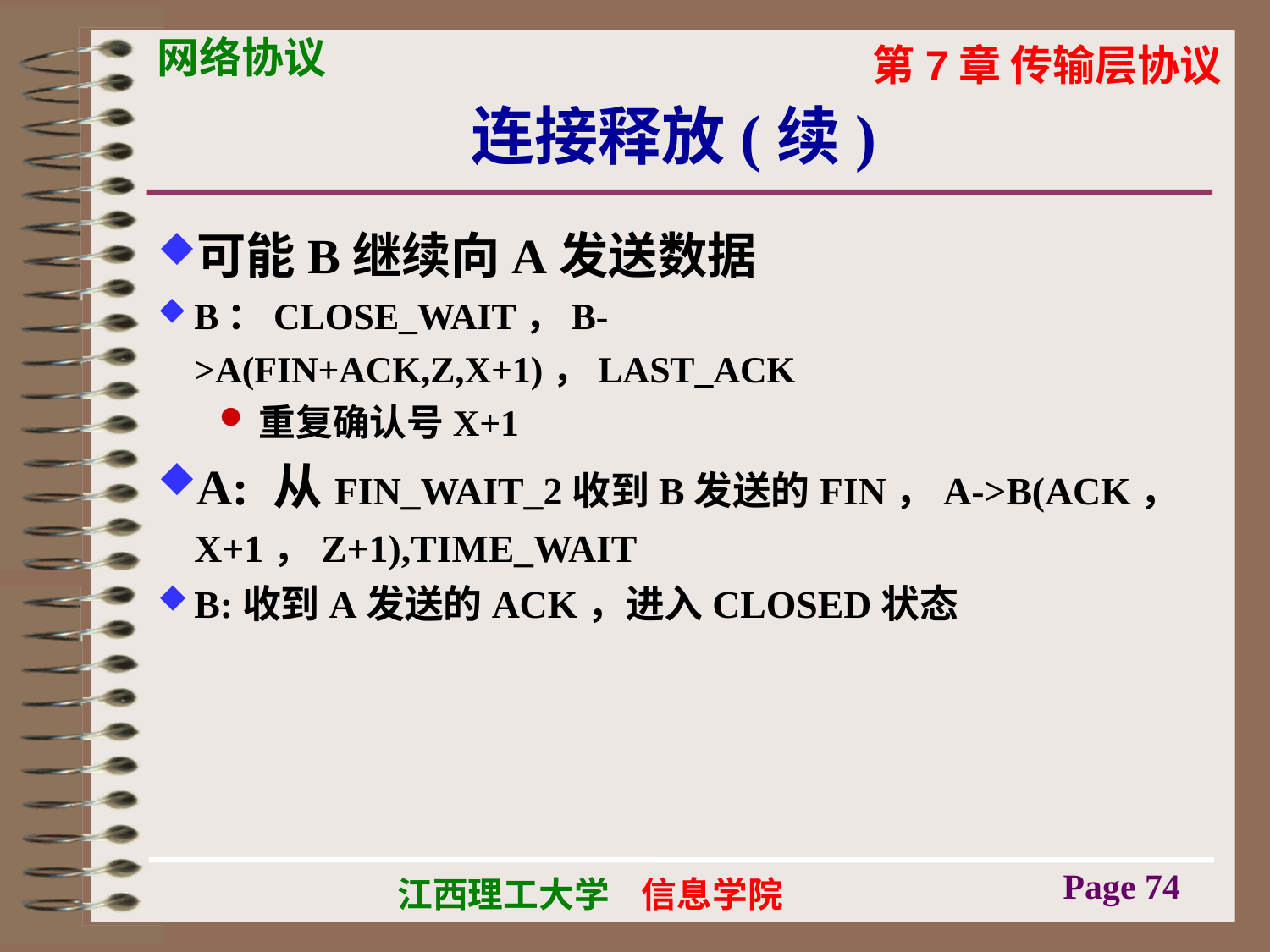

# 连接释放(续)
可能B继续向A发送数据
B：CLOSE_WAIT，B->A(FIN+ACK,Z,X+1)，LAST_ACK
重复确认号X+1
A: 从FIN_WAIT_2收到B发送的FIN，A->B(ACK，X+1，Z+1),TIME_WAIT
B:收到A发送的ACK，进入CLOSED状态

Page 74